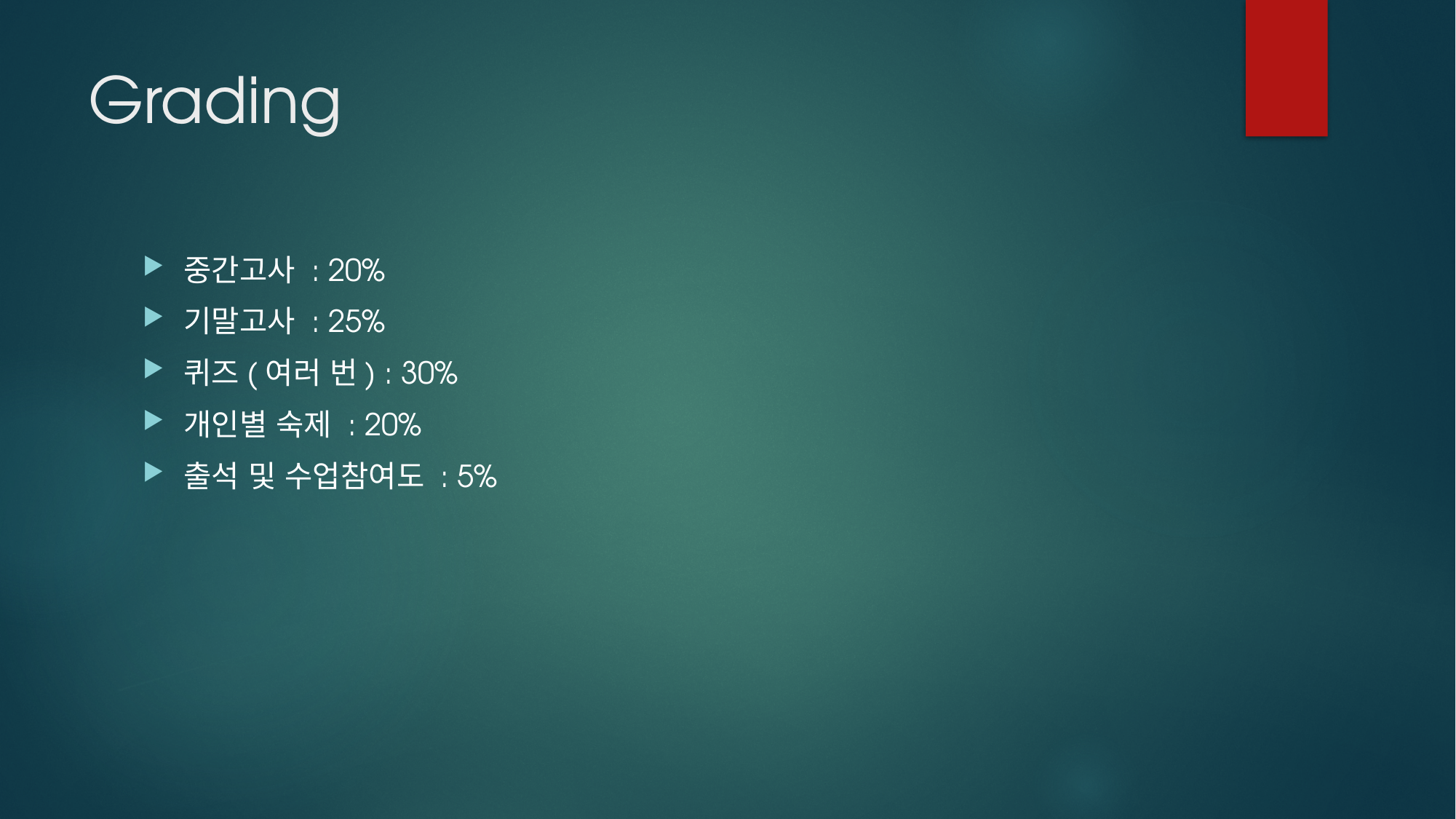

# Grading
중간고사 : 20%
기말고사 : 25%
퀴즈(여러 번) : 30%
개인별 숙제 : 20%
출석 및 수업참여도 : 5%